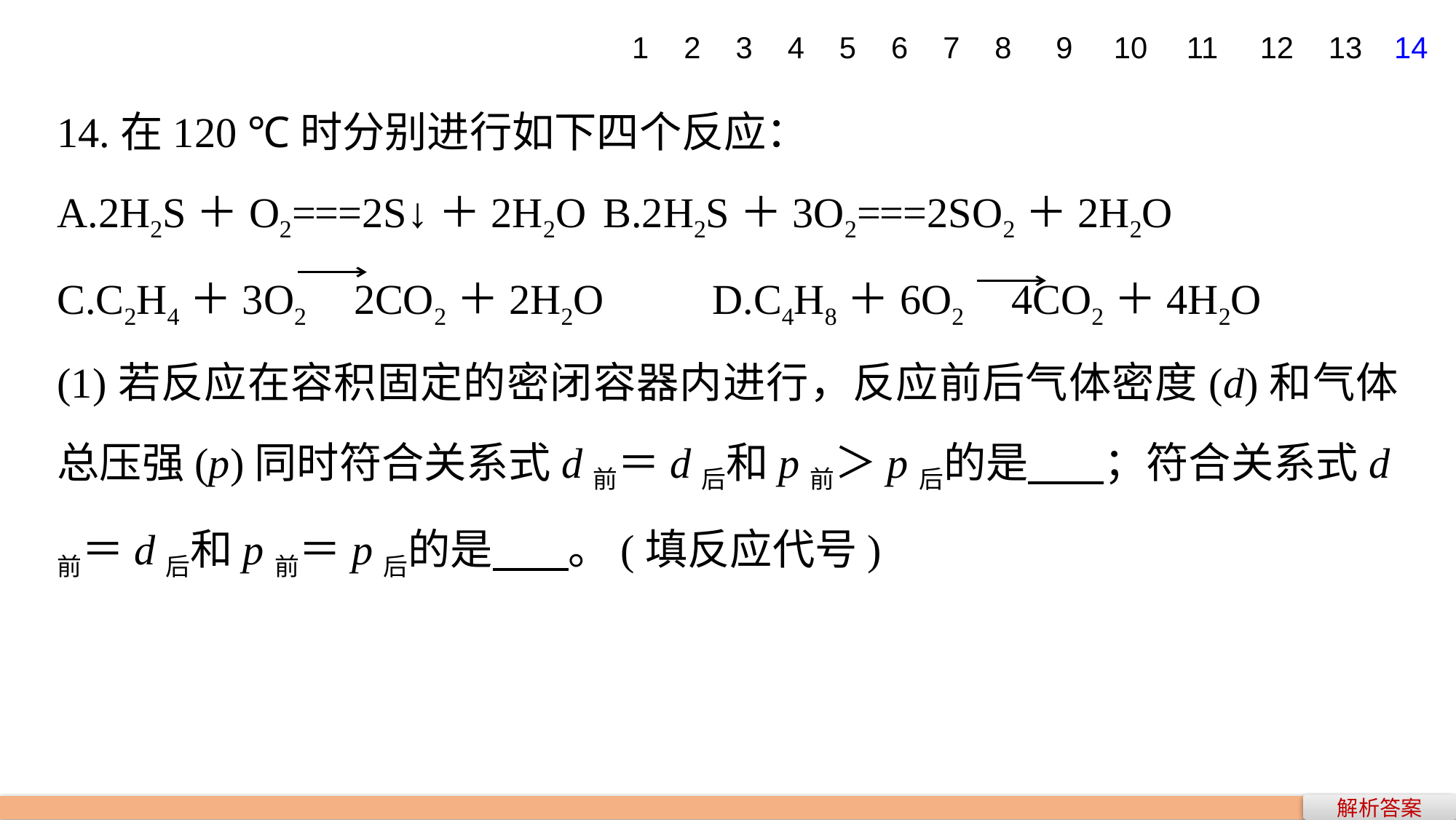

1
2
3
4
5
6
7
8
9
10
11
12
13
14
14.在120 ℃时分别进行如下四个反应：
A.2H2S＋O2===2S↓＋2H2O	B.2H2S＋3O2===2SO2＋2H2O
C.C2H4＋3O2    2CO2＋2H2O	D.C4H8＋6O2    4CO2＋4H2O
(1)若反应在容积固定的密闭容器内进行，反应前后气体密度(d)和气体总压强(p)同时符合关系式d前＝d后和p前＞p后的是        ；符合关系式d前＝d后和p前＝p后的是        。(填反应代号)
解析答案